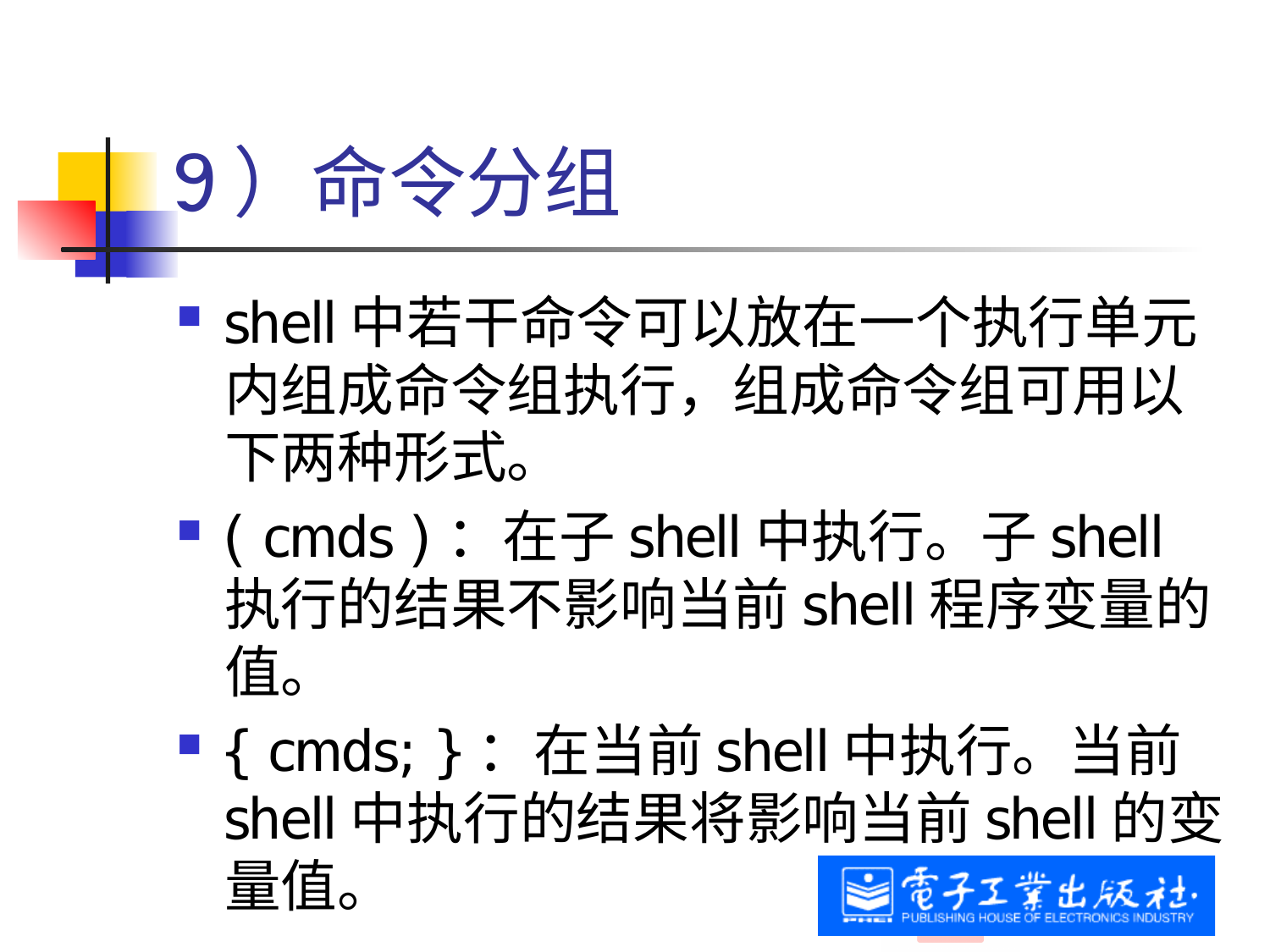

# 9）命令分组
shell中若干命令可以放在一个执行单元内组成命令组执行，组成命令组可用以下两种形式。
( cmds )：在子shell中执行。子shell执行的结果不影响当前shell程序变量的值。
{ cmds; }：在当前shell中执行。当前shell中执行的结果将影响当前shell的变量值。